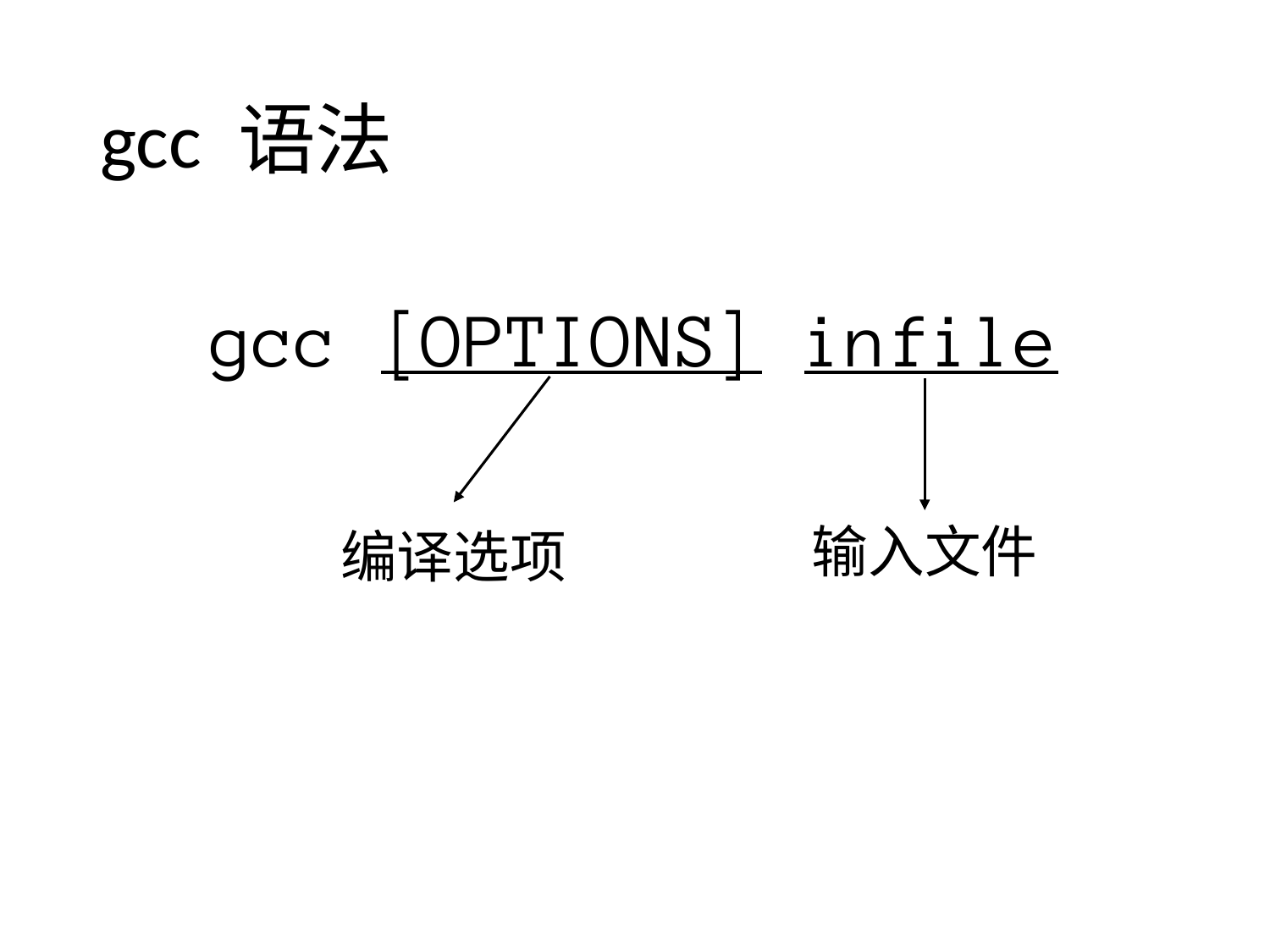

# gcc 语法
gcc [OPTIONS] infile
输入文件
编译选项